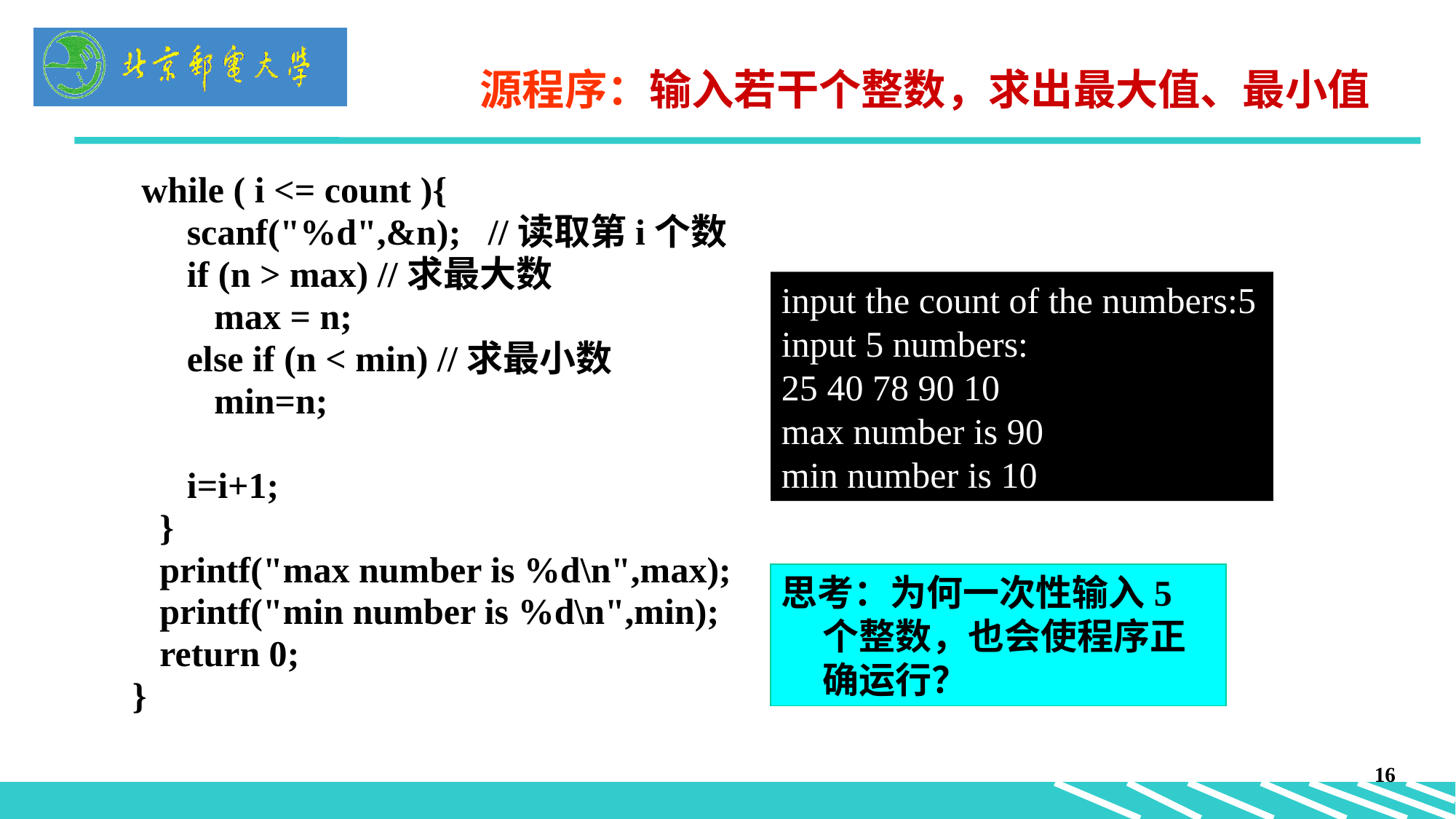

# 源程序：输入若干个整数，求出最大值、最小值
 while ( i <= count ){
      scanf("%d",&n);   //读取第i个数
      if (n > max) //求最大数
         max = n;
      else if (n < min) //求最小数
         min=n;

      i=i+1;
   }
   printf("max number is %d\n",max);
   printf("min number is %d\n",min);
   return 0;
}
input the count of the numbers:5
input 5 numbers:
25 40 78 90 10
max number is 90
min number is 10
思考：为何一次性输入5个整数，也会使程序正确运行？
16